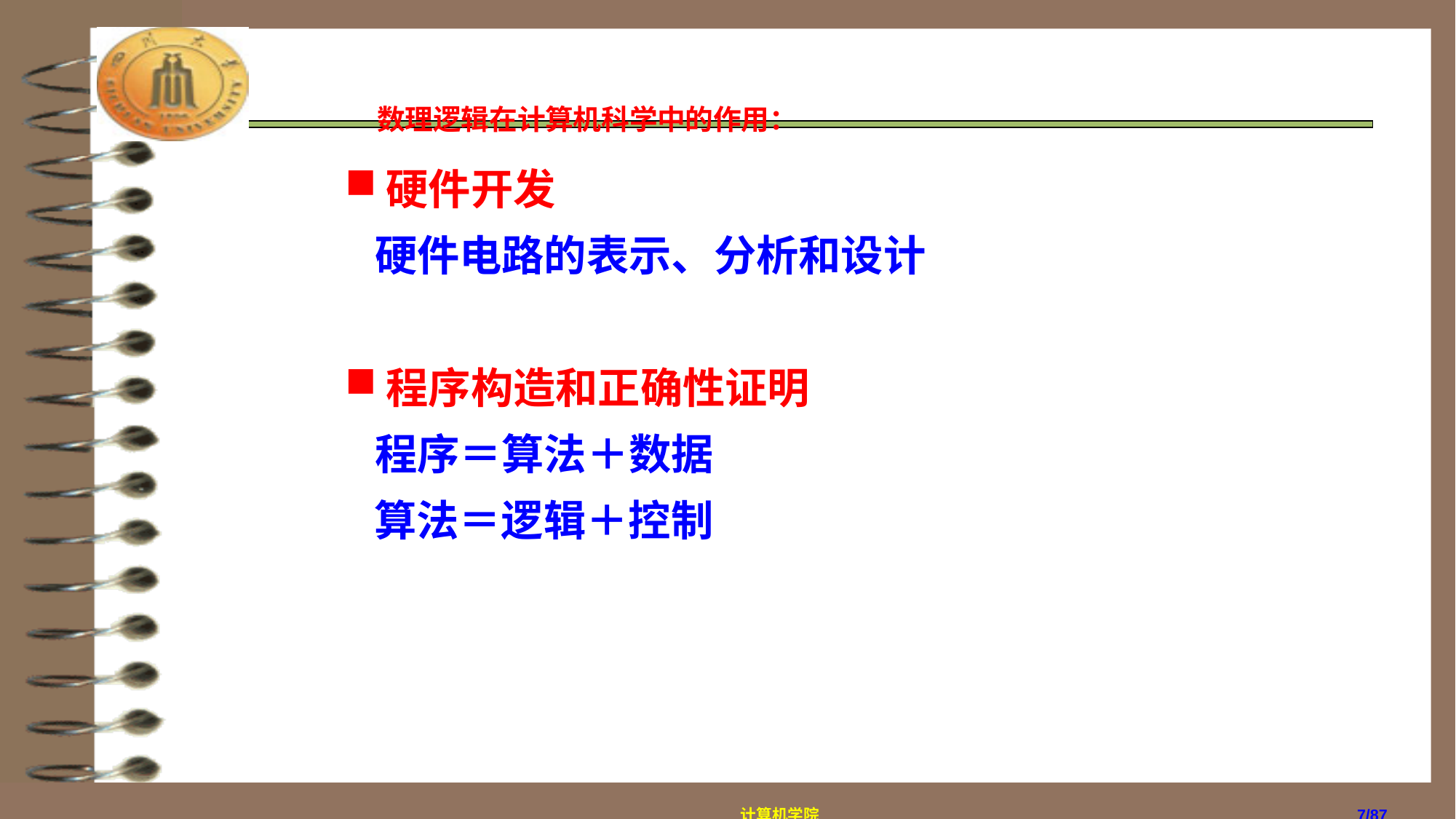

数理逻辑在计算机科学中的作用：
硬件开发
  硬件电路的表示、分析和设计

程序构造和正确性证明
  程序＝算法＋数据
  算法＝逻辑＋控制

计算机学院

7/87